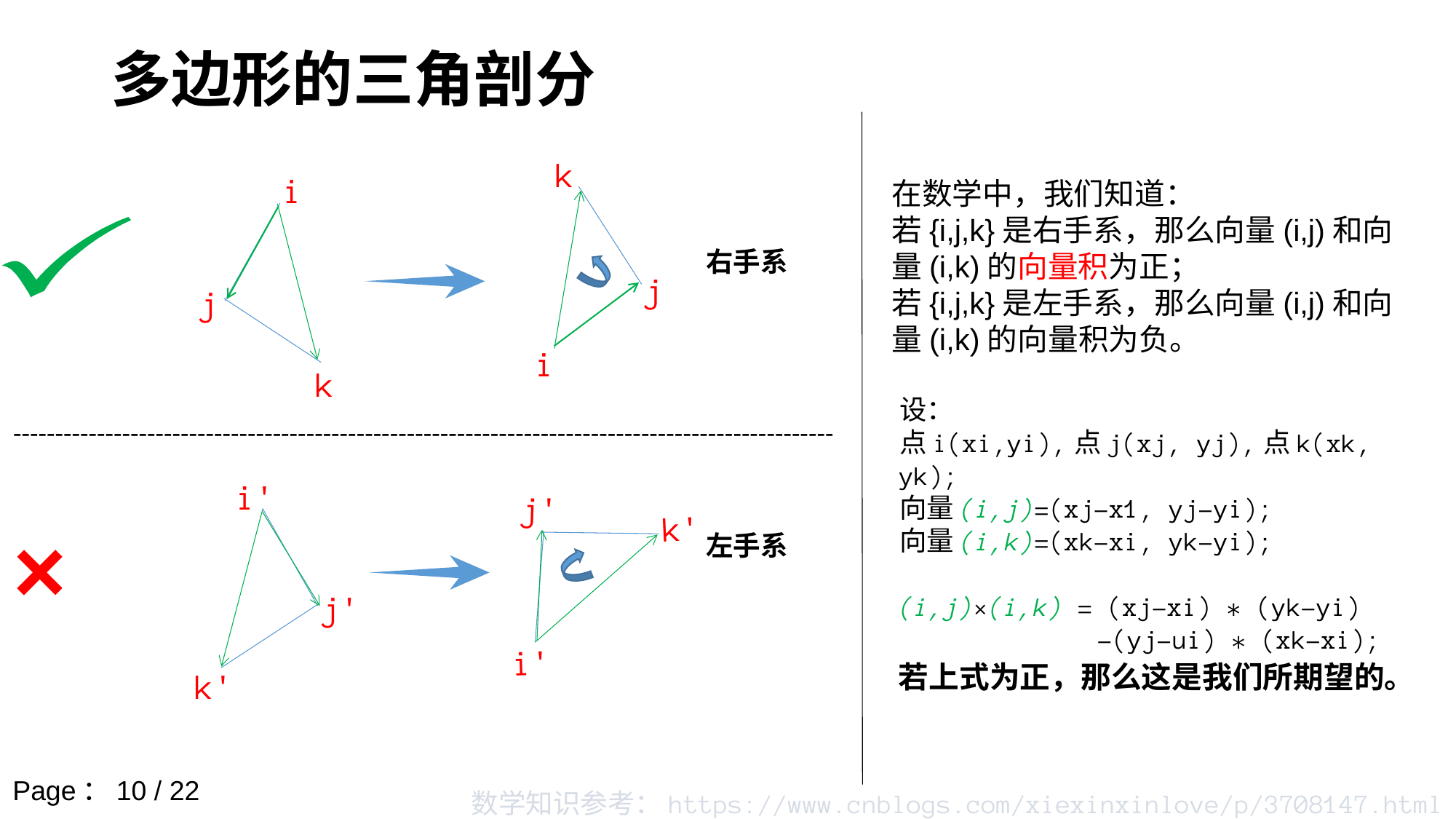

# 多边形的三角剖分
k
i
j
k
在数学中，我们知道：
若{i,j,k}是右手系，那么向量(i,j)和向量(i,k)的向量积为正；
若{i,j,k}是左手系，那么向量(i,j)和向量(i,k)的向量积为负。

×
右手系

j

i
设：
点i(xi,yi),点j(xj, yj),点k(xk, yk);
向量(i,j)=(xj-x1, yj-yi);
向量(i,k)=(xk-xi, yk-yi);

(i,j)×(i,k) = (xj-xi) * (yk-yi)
	      -(yj-ui) * (xk-xi);
--------------------------------------------------------------------------------------------------
i'
j'
k'
i'
j'
k'
左手系

若上式为正，那么这是我们所期望的。
Page：10 / 22
数学知识参考：https://www.cnblogs.com/xiexinxinlove/p/3708147.html